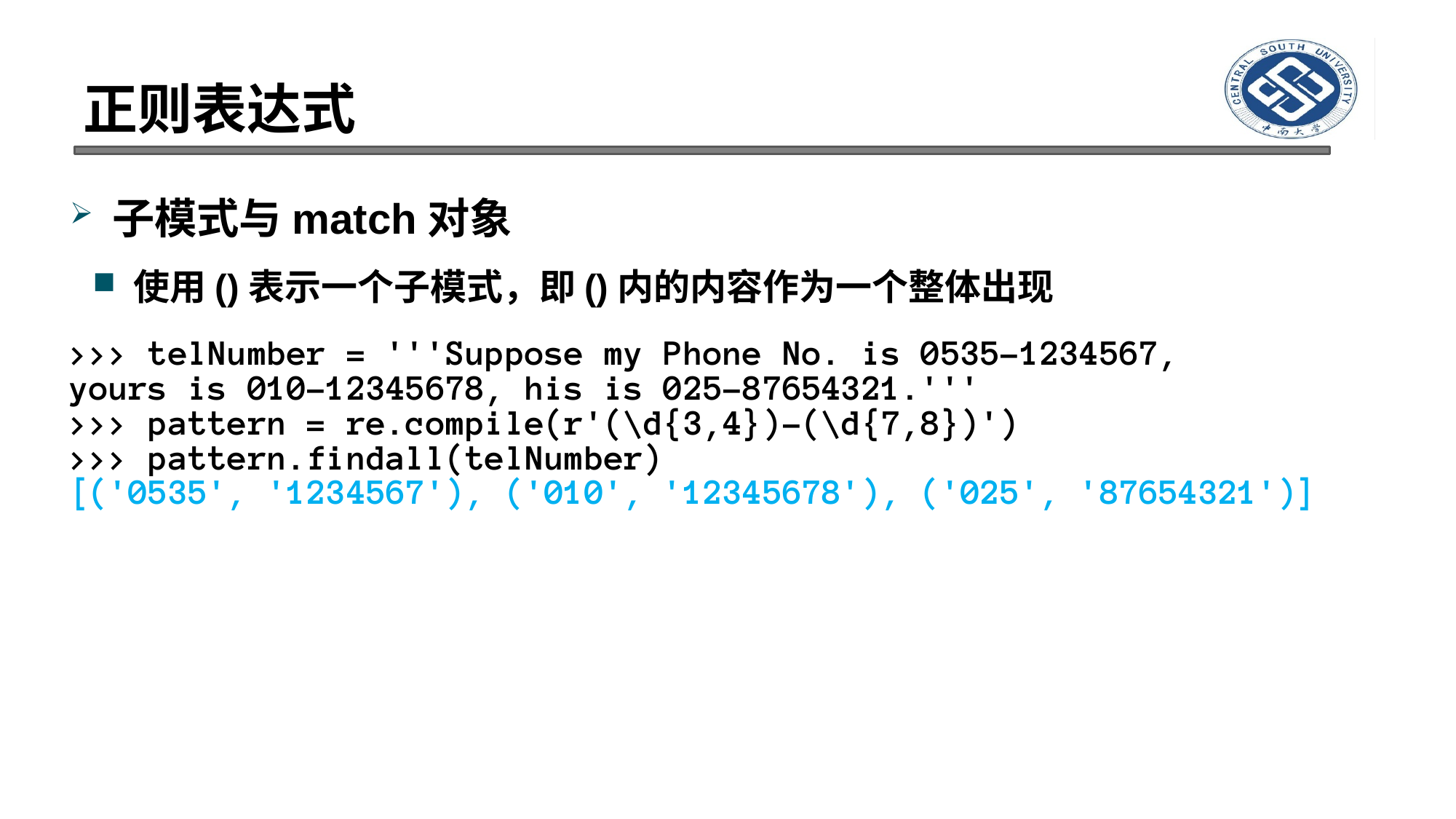

# 正则表达式
子模式与match对象
使用()表示一个子模式，即()内的内容作为一个整体出现

>>> telNumber = '''Suppose my Phone No. is 0535-1234567,
yours is 010-12345678, his is 025-87654321.'''
>>> pattern = re.compile(r'(\d{3,4})-(\d{7,8})')
>>> pattern.findall(telNumber)
[('0535', '1234567'), ('010', '12345678'), ('025', '87654321')]